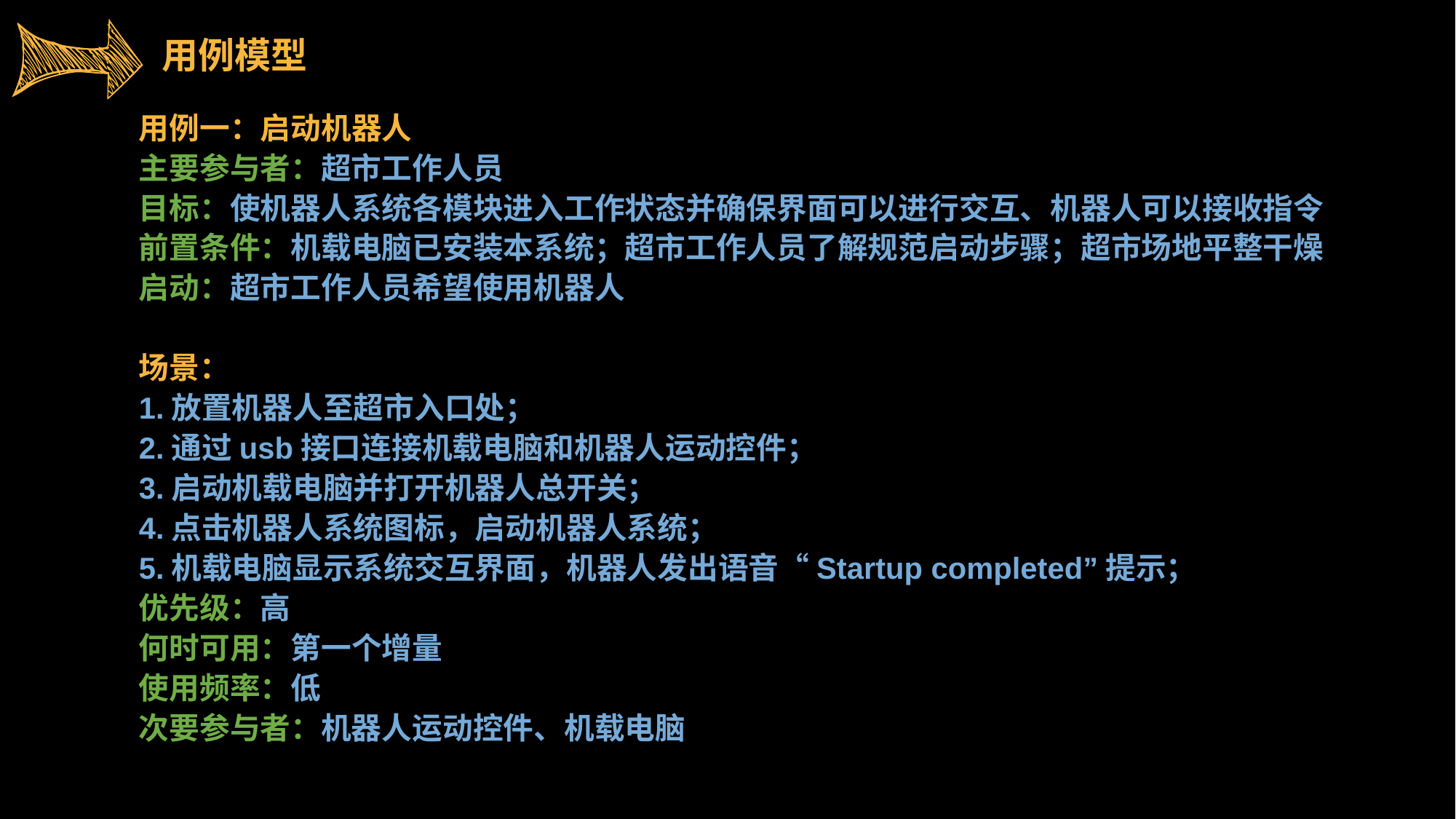

用例模型
用例一：启动机器人
主要参与者：超市工作人员
目标：使机器人系统各模块进入工作状态并确保界面可以进行交互、机器人可以接收指令
前置条件：机载电脑已安装本系统；超市工作人员了解规范启动步骤；超市场地平整干燥
启动：超市工作人员希望使用机器人

场景：
1.放置机器人至超市入口处；
2.通过usb接口连接机载电脑和机器人运动控件；
3.启动机载电脑并打开机器人总开关；
4.点击机器人系统图标，启动机器人系统；
5.机载电脑显示系统交互界面，机器人发出语音“Startup completed”提示；
优先级：高
何时可用：第一个增量
使用频率：低
次要参与者：机器人运动控件、机载电脑